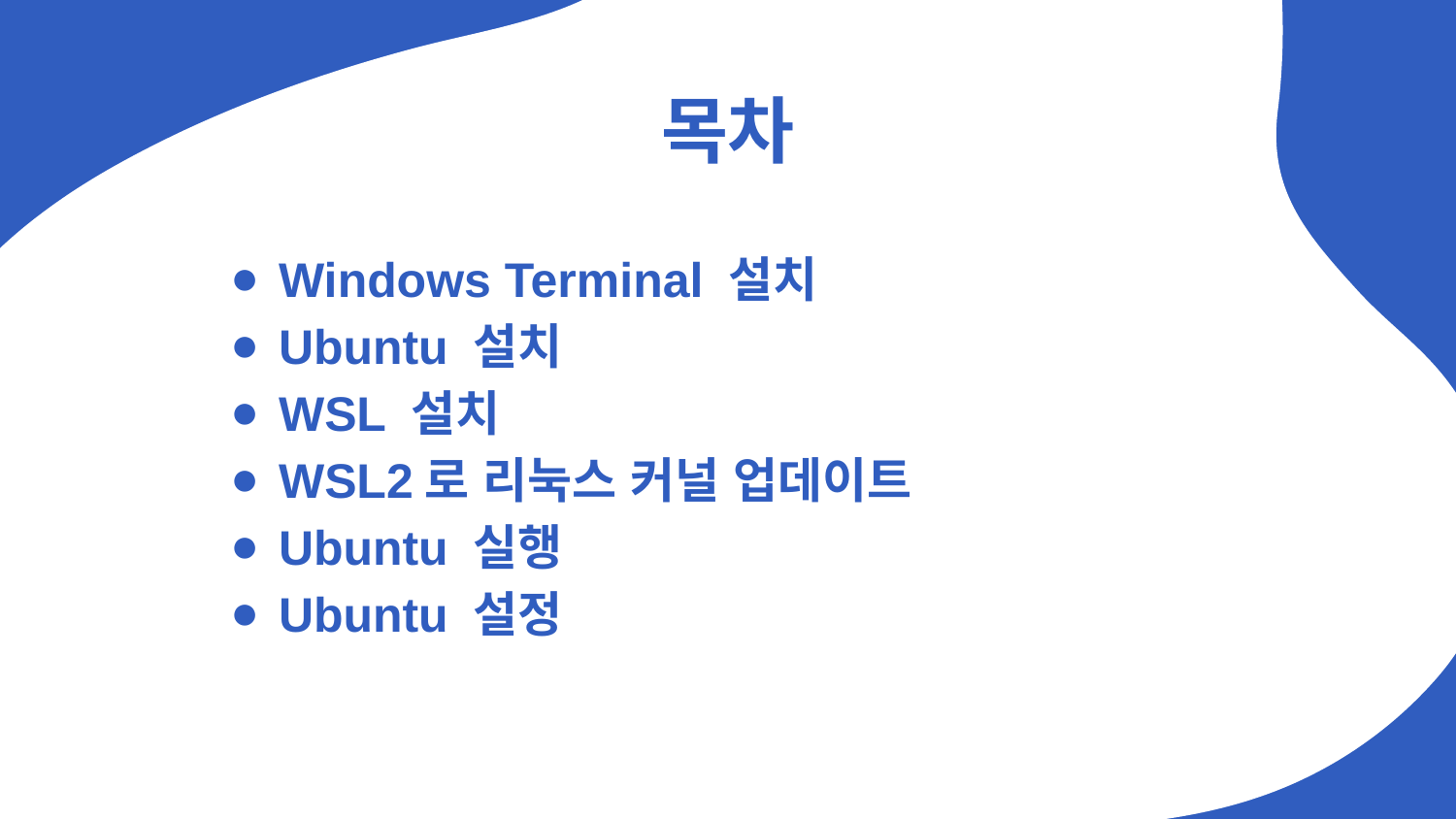

# 목차
Windows Terminal 설치
Ubuntu 설치
WSL 설치
WSL2로 리눅스 커널 업데이트
Ubuntu 실행
Ubuntu 설정